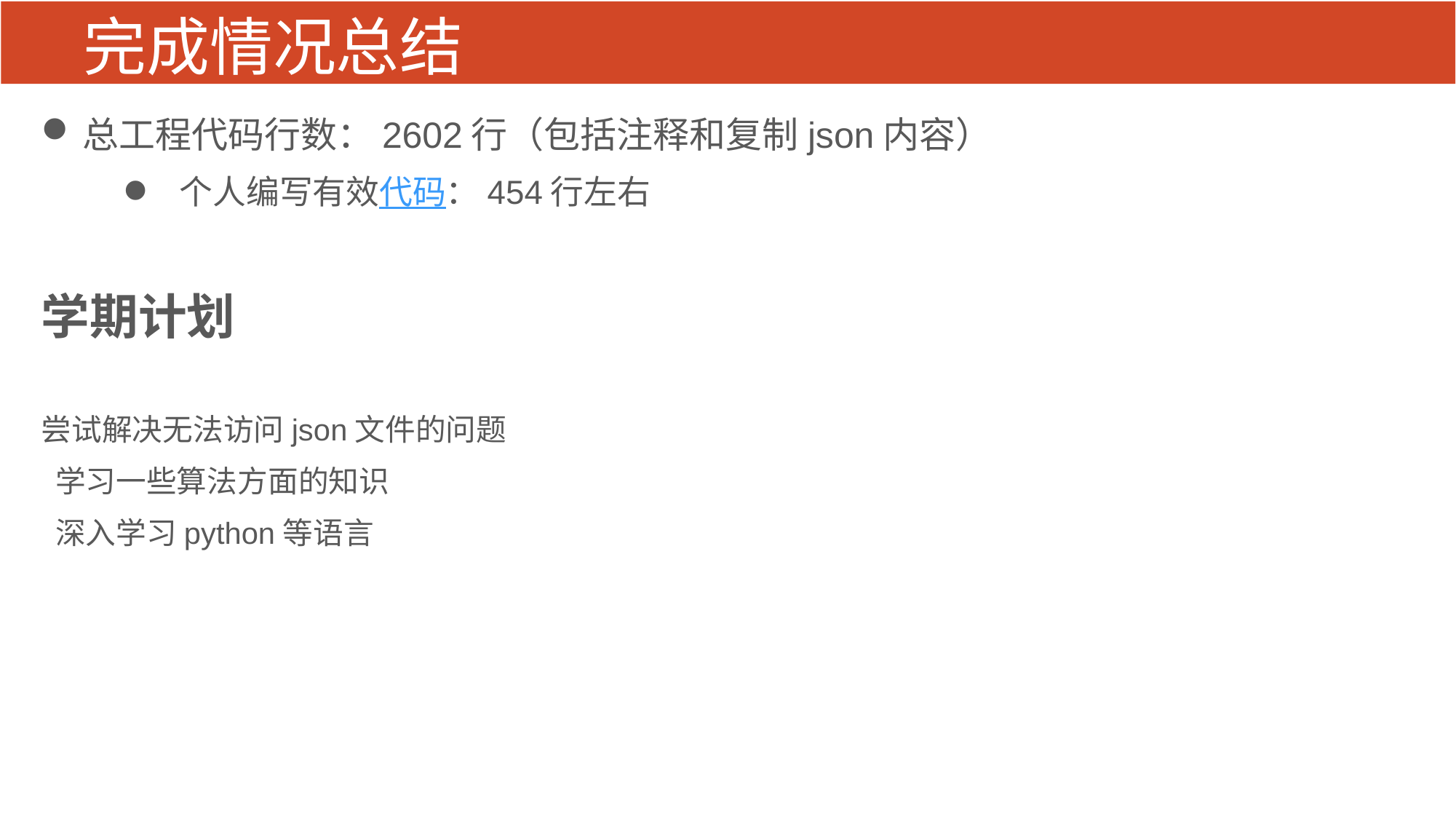

# 完成情况总结
总工程代码行数：2602行（包括注释和复制json内容）
 个人编写有效代码：454行左右

学期计划

尝试解决无法访问json文件的问题
 学习一些算法方面的知识
 深入学习python等语言